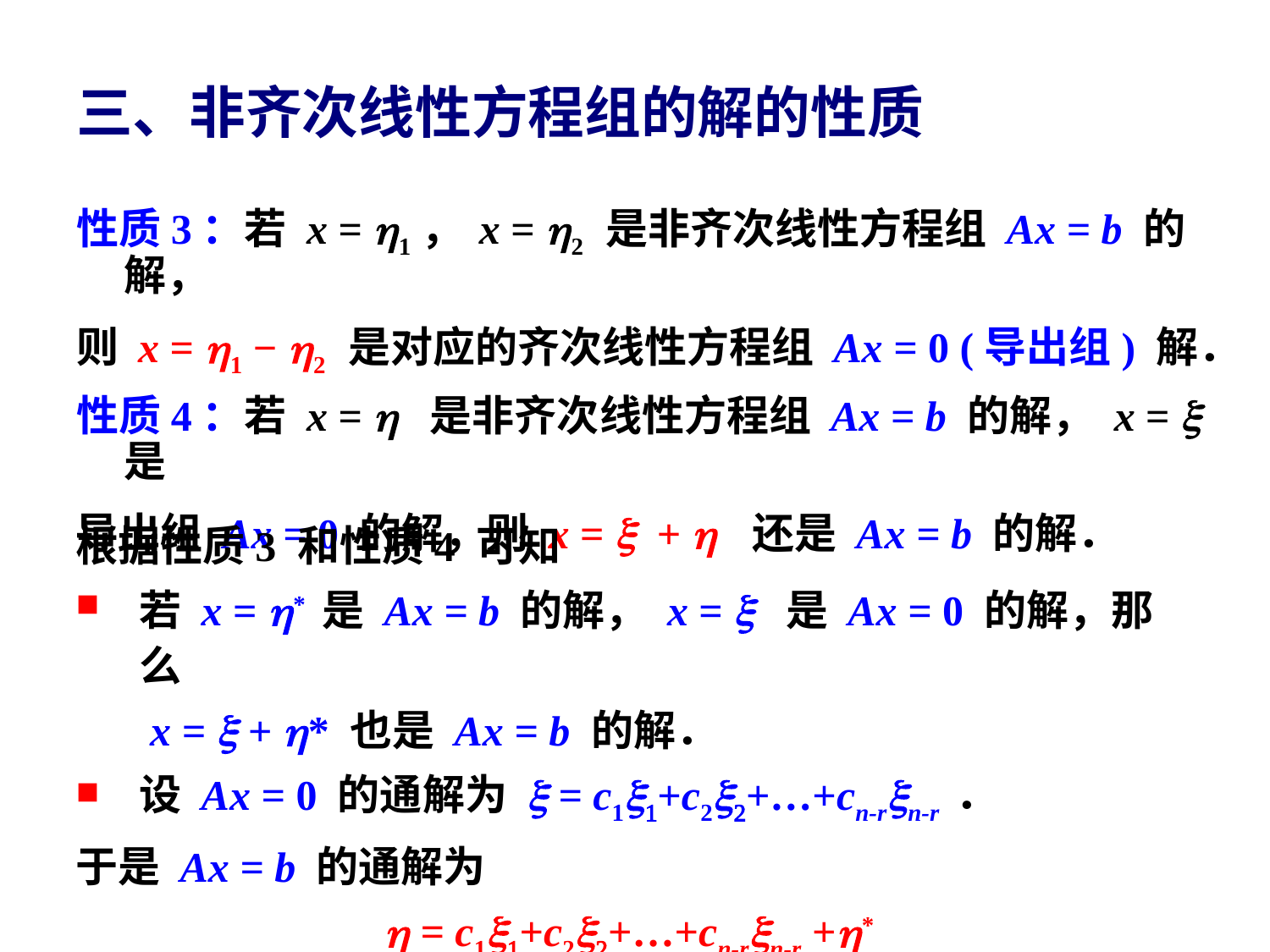

# 三、非齐次线性方程组的解的性质
性质3：若 x = η1， x = η2 是非齐次线性方程组 Ax = b 的解，
则 x = η1 − η2  是对应的齐次线性方程组 Ax = 0 (导出组) 解．
性质4：若 x = η 是非齐次线性方程组 Ax = b 的解， x = ξ 是
导出组 Ax = 0 的解，则 x = ξ + η  还是 Ax = b 的解．
根据性质3 和性质4 可知
若 x = η* 是 Ax = b 的解， x = ξ 是 Ax = 0 的解，那么
	 x = ξ + η* 也是 Ax = b 的解．
设 Ax = 0 的通解为 ξ = c1ξ1+c2ξ2+…+cn-rξn-r ．
于是 Ax = b 的通解为
η = c1ξ1+c2ξ2+…+cn-rξn-r +η*